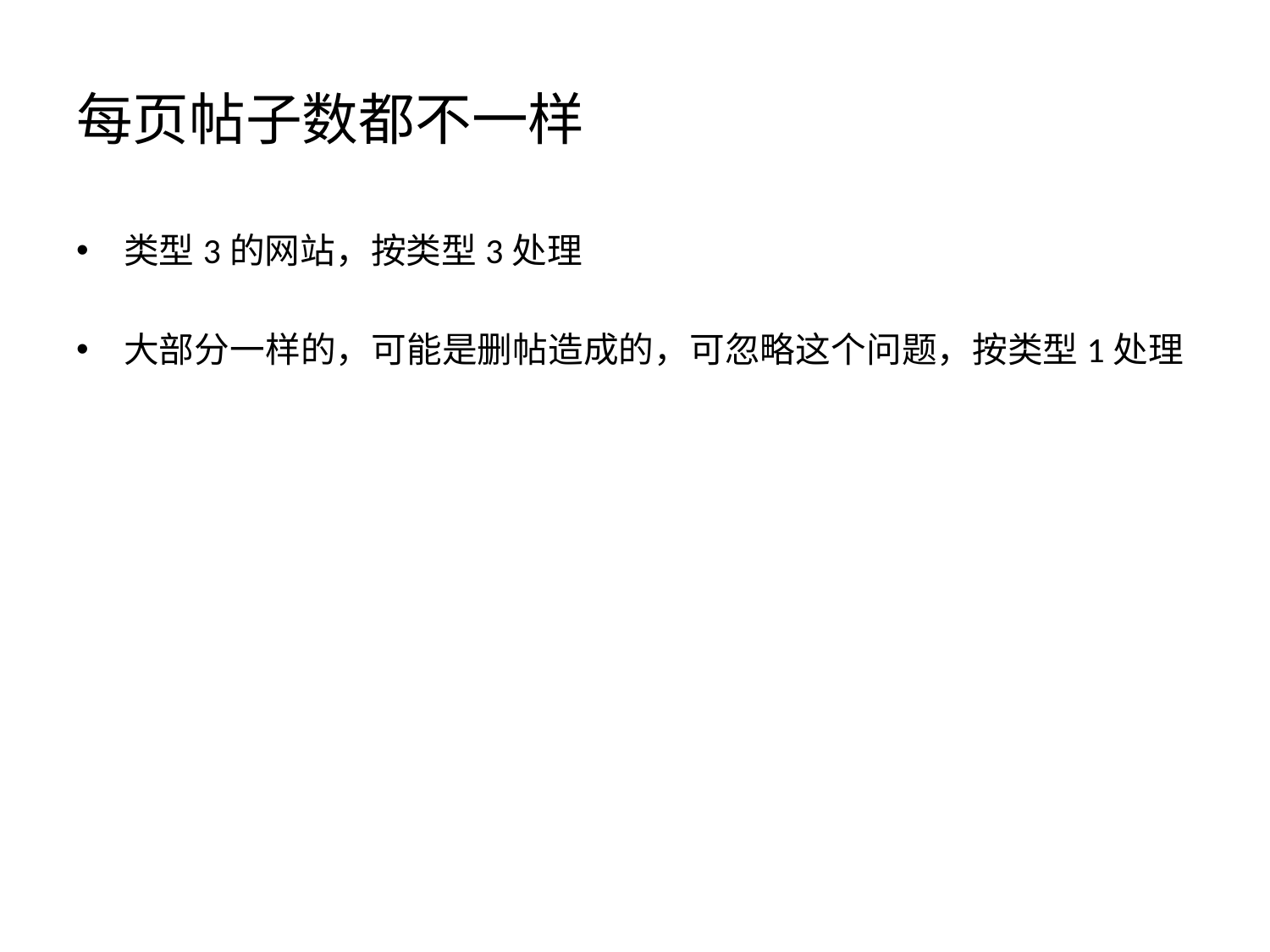

# 每页帖子数都不一样
类型3的网站，按类型3处理

大部分一样的，可能是删帖造成的，可忽略这个问题，按类型1处理